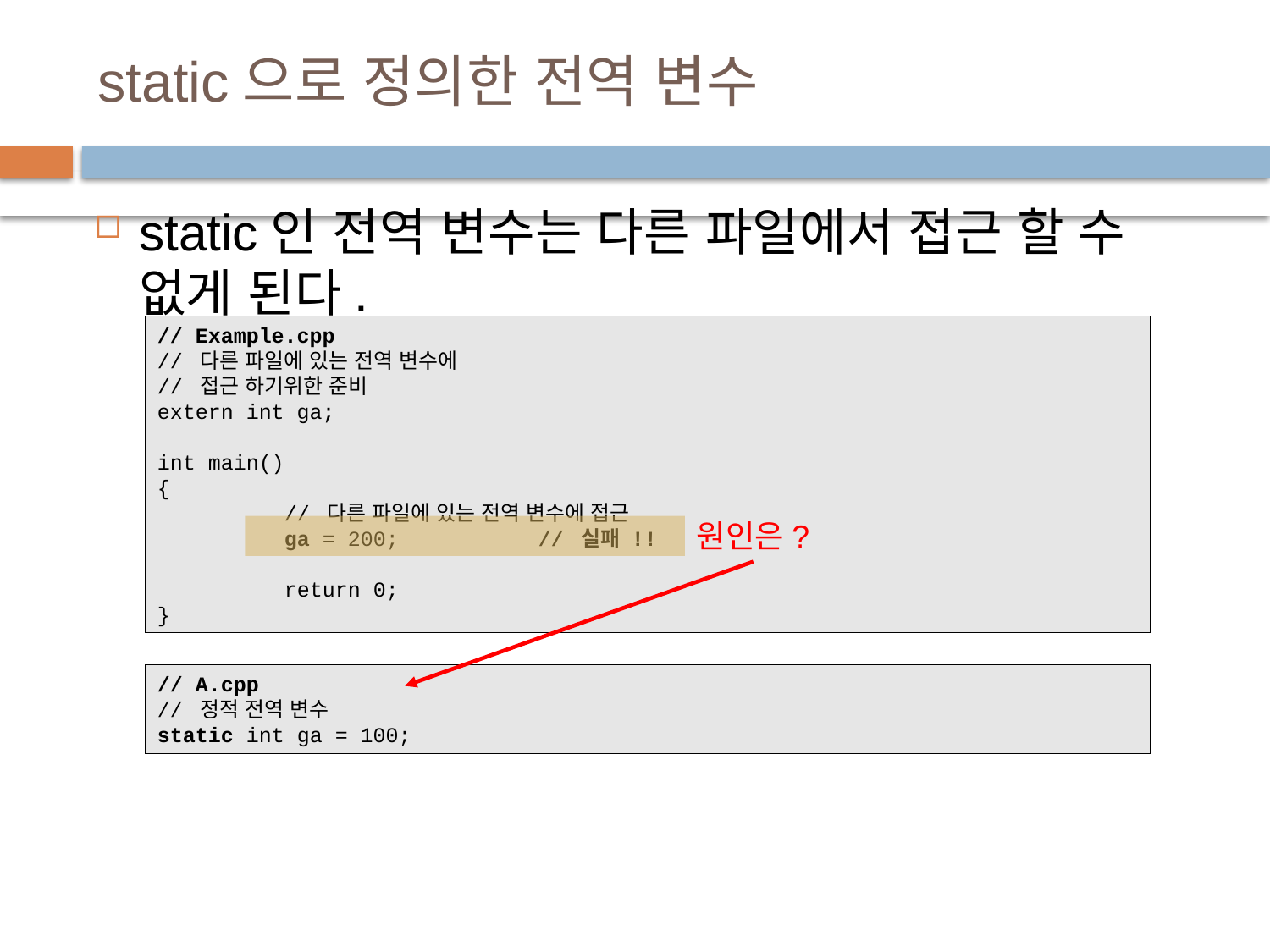

# static으로 정의한 전역 변수
static인 전역 변수는 다른 파일에서 접근 할 수 없게 된다.
// Example.cpp
// 다른 파일에 있는 전역 변수에
// 접근 하기위한 준비
extern int ga;

int main()
{
	// 다른 파일에 있는 전역 변수에 접근
	ga = 200;		// 실패 !!

	return 0;
}
원인은?

// A.cpp
// 정적 전역 변수
static int ga = 100;